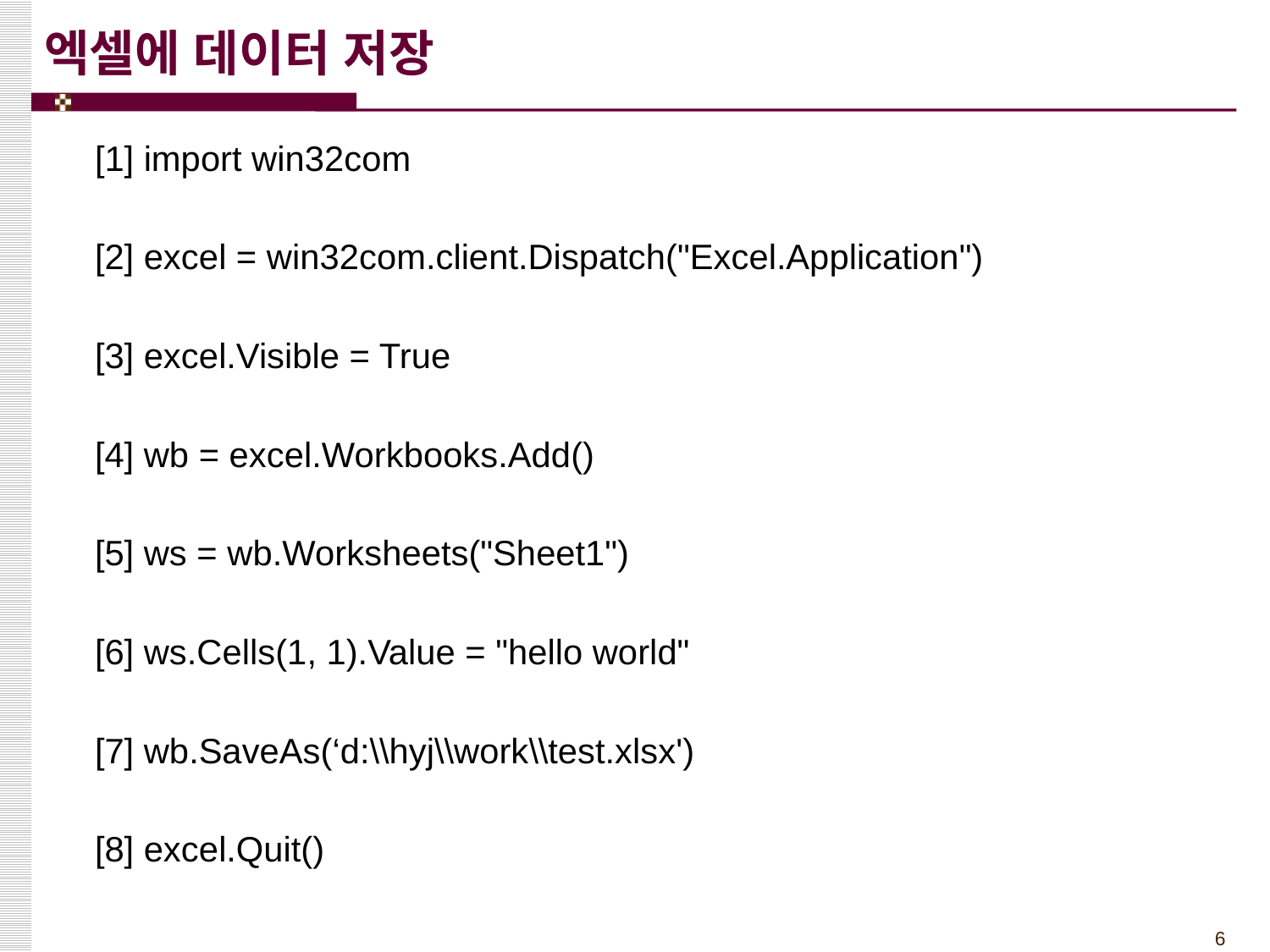

# 엑셀에 데이터 저장
[1] import win32com

[2] excel = win32com.client.Dispatch("Excel.Application")

[3] excel.Visible = True

[4] wb = excel.Workbooks.Add()

[5] ws = wb.Worksheets("Sheet1")

[6] ws.Cells(1, 1).Value = "hello world"

[7] wb.SaveAs(‘d:\\hyj\\work\\test.xlsx')

[8] excel.Quit()